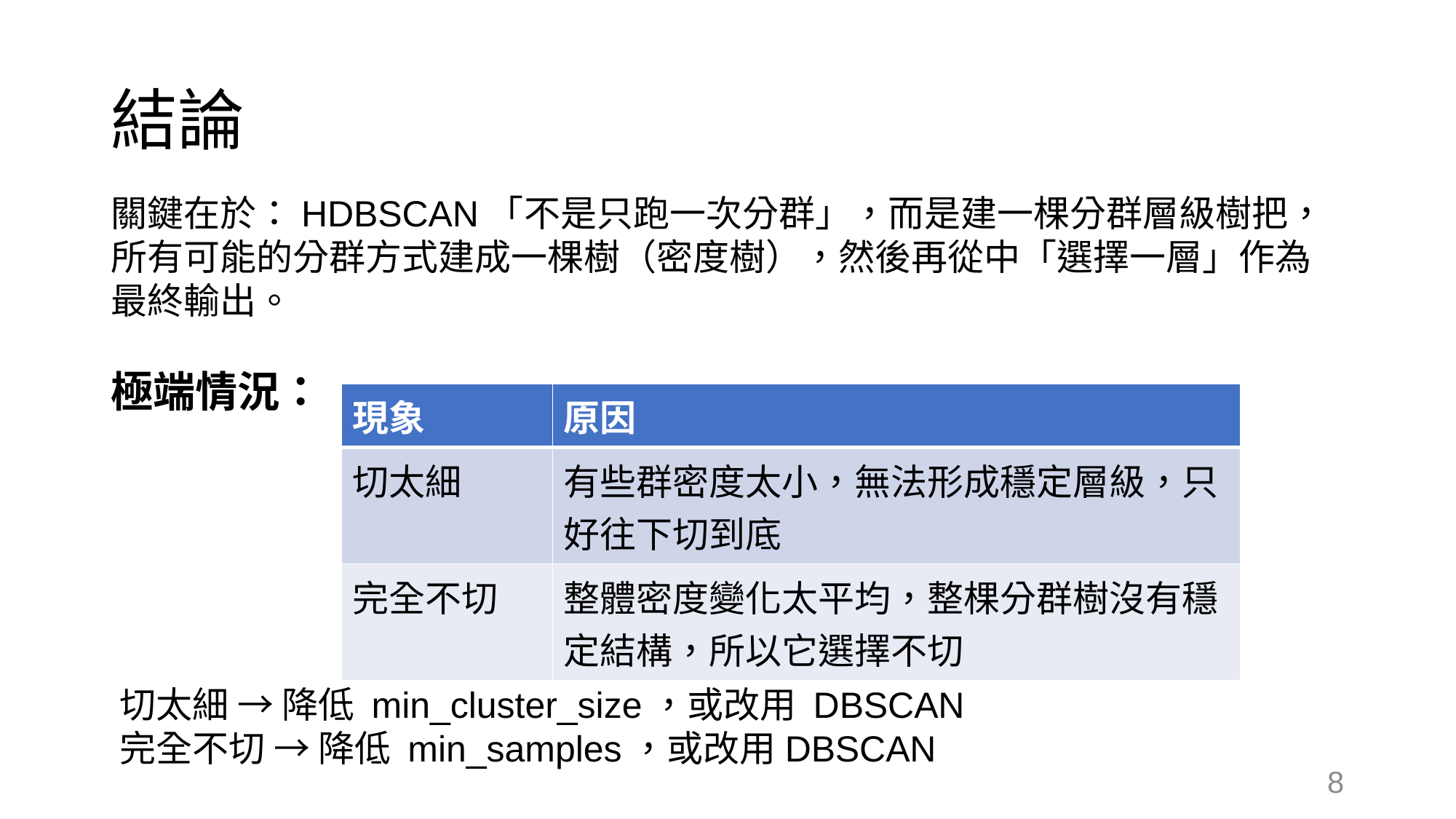

# 結論
關鍵在於：HDBSCAN「不是只跑一次分群」，而是建一棵分群層級樹把，所有可能的分群方式建成一棵樹（密度樹），然後再從中「選擇一層」作為最終輸出。

極端情況：
| 現象 | 原因 |
| --- | --- |
| 切太細 | 有些群密度太小，無法形成穩定層級，只好往下切到底 |
| 完全不切 | 整體密度變化太平均，整棵分群樹沒有穩定結構，所以它選擇不切 |
切太細 → 降低 min_cluster_size，或改用 DBSCAN
完全不切 → 降低 min_samples，或改用DBSCAN
8